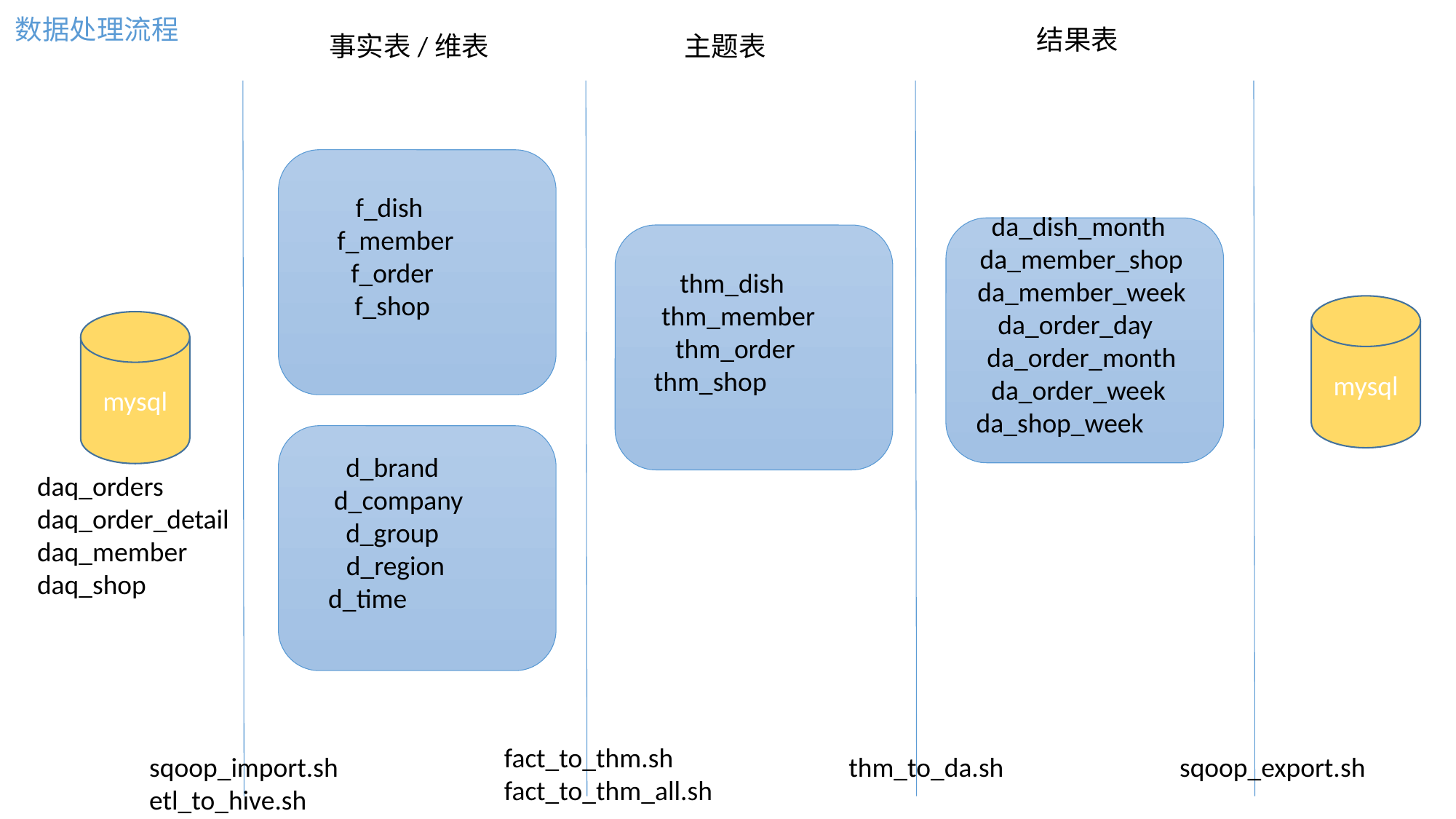

数据处理流程
结果表
事实表/维表
主题表
 f_dish
 f_member
 f_order
 f_shop

 da_dish_month
 da_member_shop
 da_member_week
 da_order_day
 da_order_month
 da_order_week
 da_shop_week
 thm_dish
 thm_member
 thm_order
 thm_shop

mysql
mysql
 d_brand
 d_company
 d_group
 d_region
 d_time

daq_orders
daq_order_detail
daq_member
daq_shop
fact_to_thm.sh
fact_to_thm_all.sh
sqoop_import.sh
etl_to_hive.sh
thm_to_da.sh
sqoop_export.sh